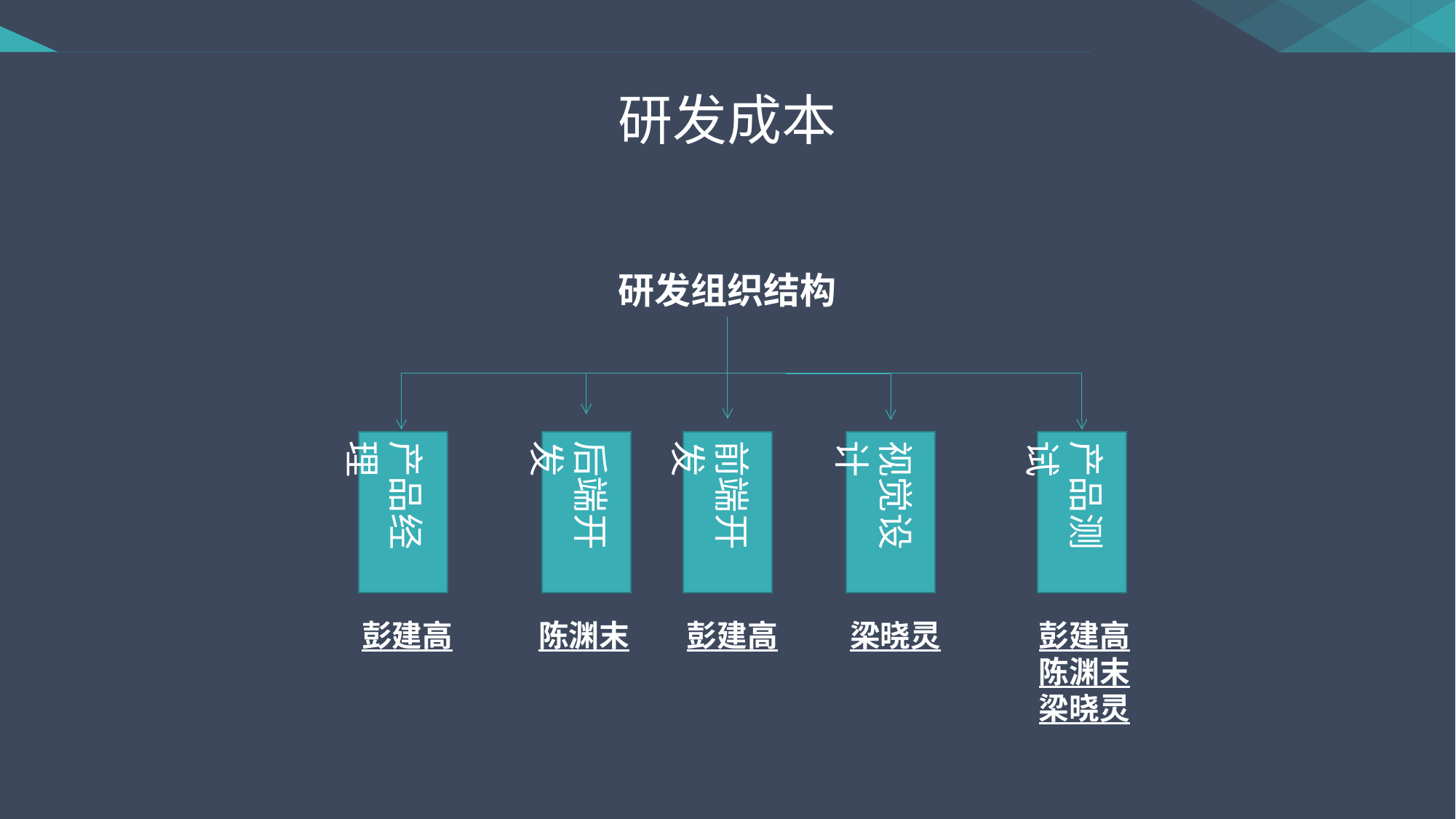

研发成本
研发组织结构
产品经理
后端开发
前端开发
视觉设计
产品测试

彭建高
陈渊末
彭建高
梁晓灵
彭建高
陈渊末
梁晓灵